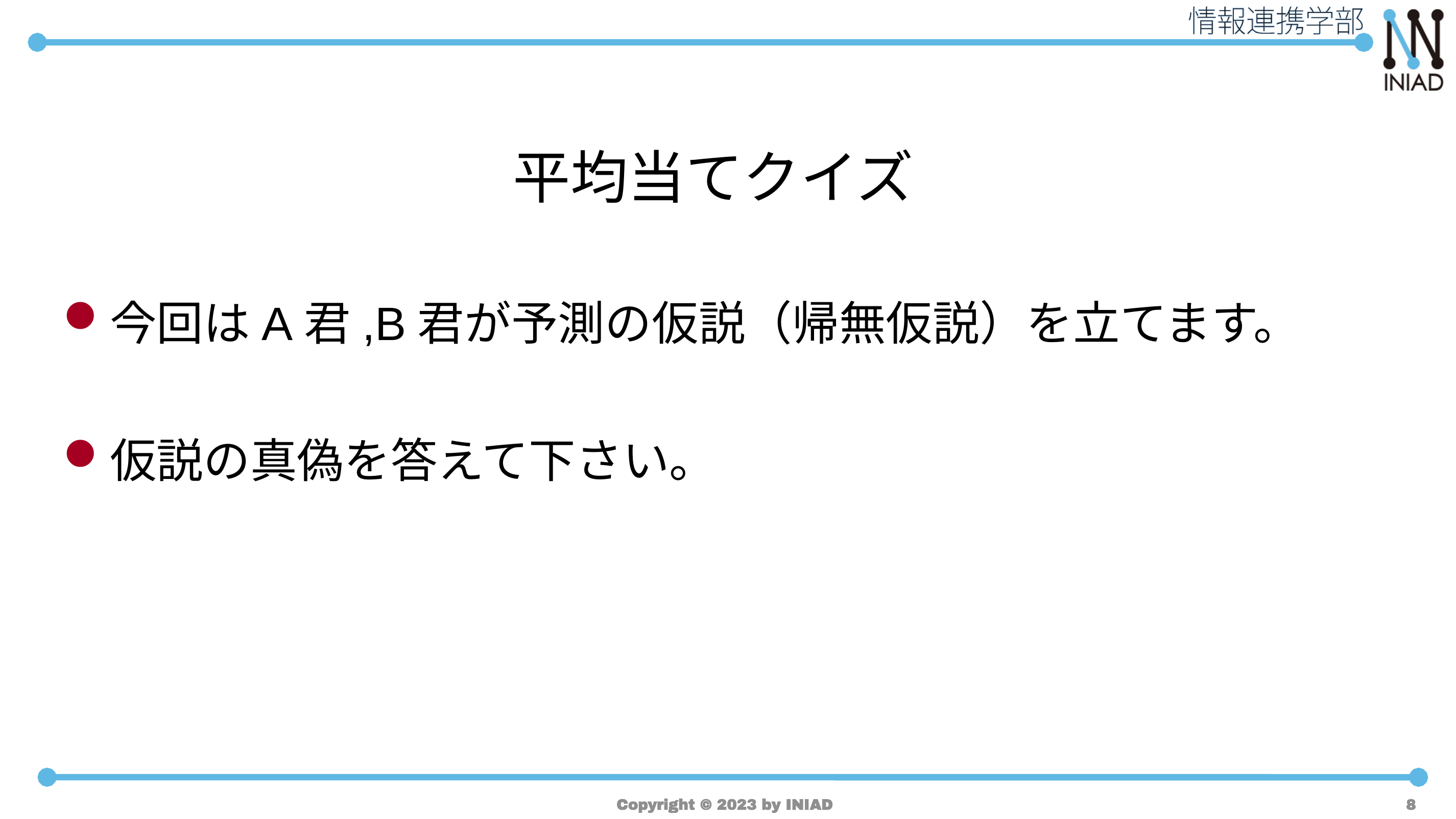

# 平均当てクイズ
今回はA君,B君が予測の仮説（帰無仮説）を立てます。

仮説の真偽を答えて下さい。

Copyright © 2023 by INIAD
8